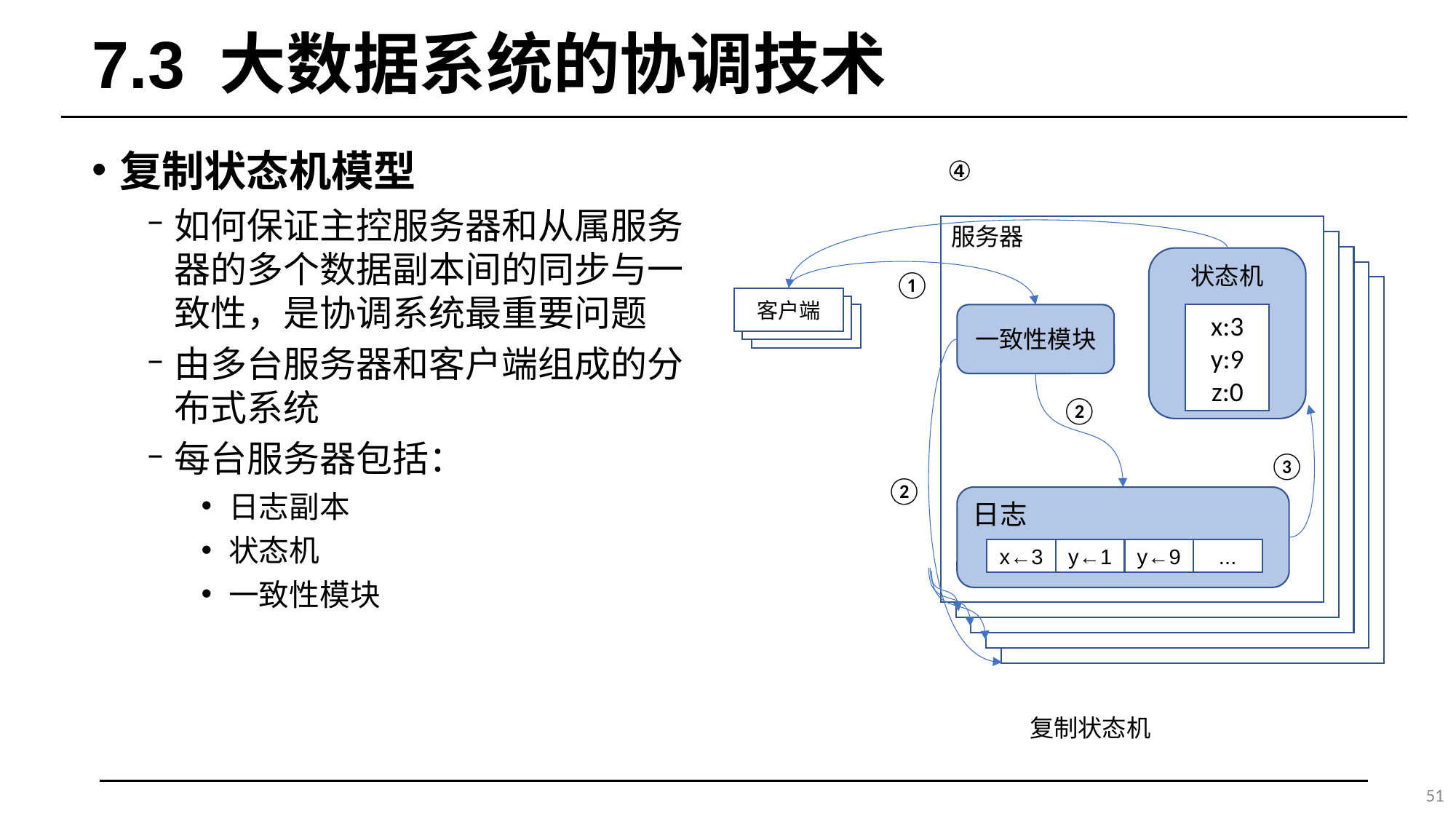

# 7.3 大数据系统的协调技术
复制状态机模型
如何保证主控服务器和从属服务器的多个数据副本间的同步与一致性，是协调系统最重要问题
由多台服务器和客户端组成的分布式系统
每台服务器包括：
日志副本
状态机
一致性模块
④
服务器

状态机
①

客户端

一致性模块
x:3
y:9
z:0
②
③
②
日志
x←3
y←1
y←9
...
复制状态机
51